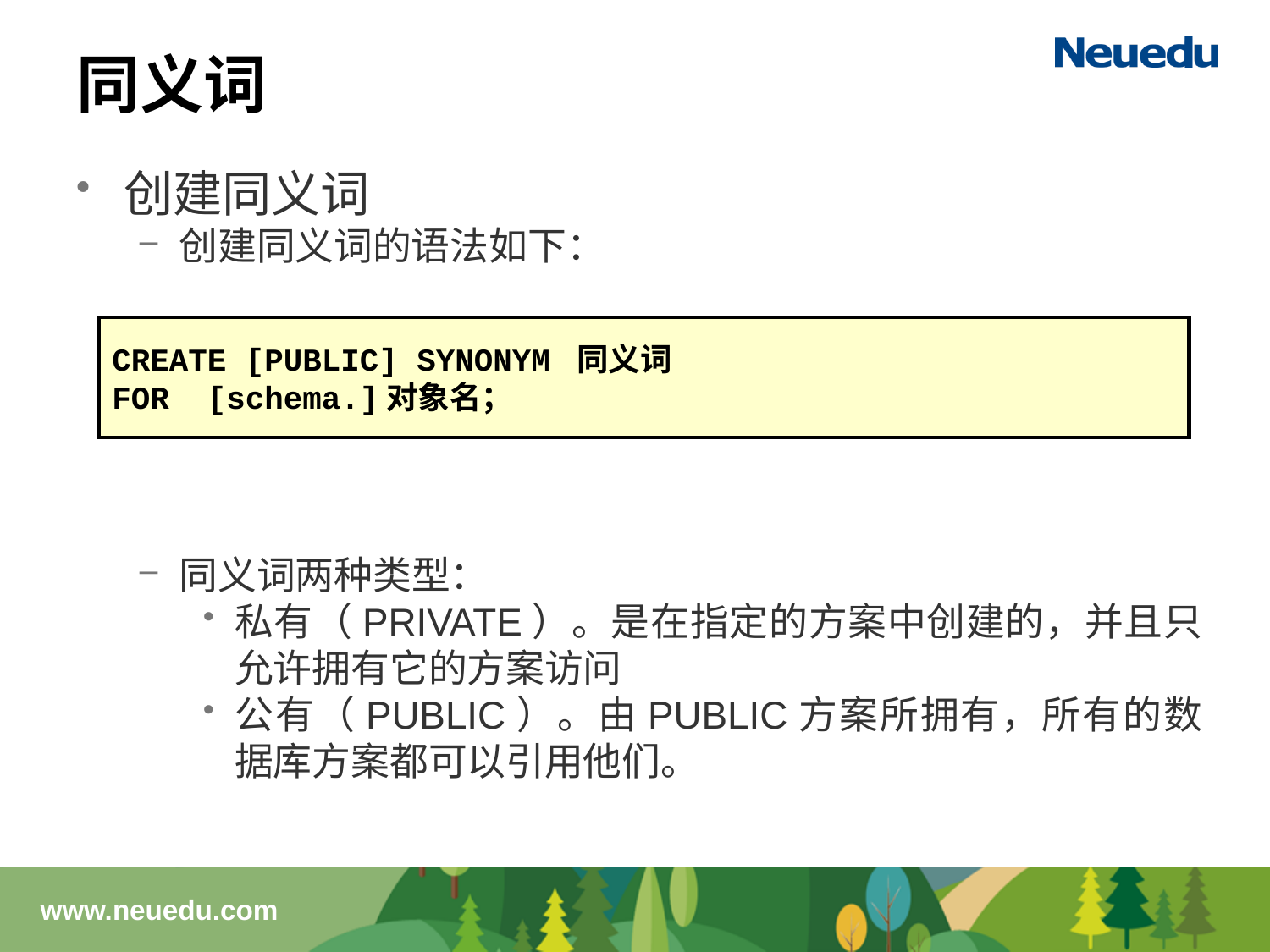

# 同义词
创建同义词
创建同义词的语法如下：

同义词两种类型：
私有（PRIVATE）。是在指定的方案中创建的，并且只允许拥有它的方案访问
公有（PUBLIC）。由PUBLIC方案所拥有，所有的数据库方案都可以引用他们。
CREATE [PUBLIC] SYNONYM 同义词
FOR  [schema.]对象名；